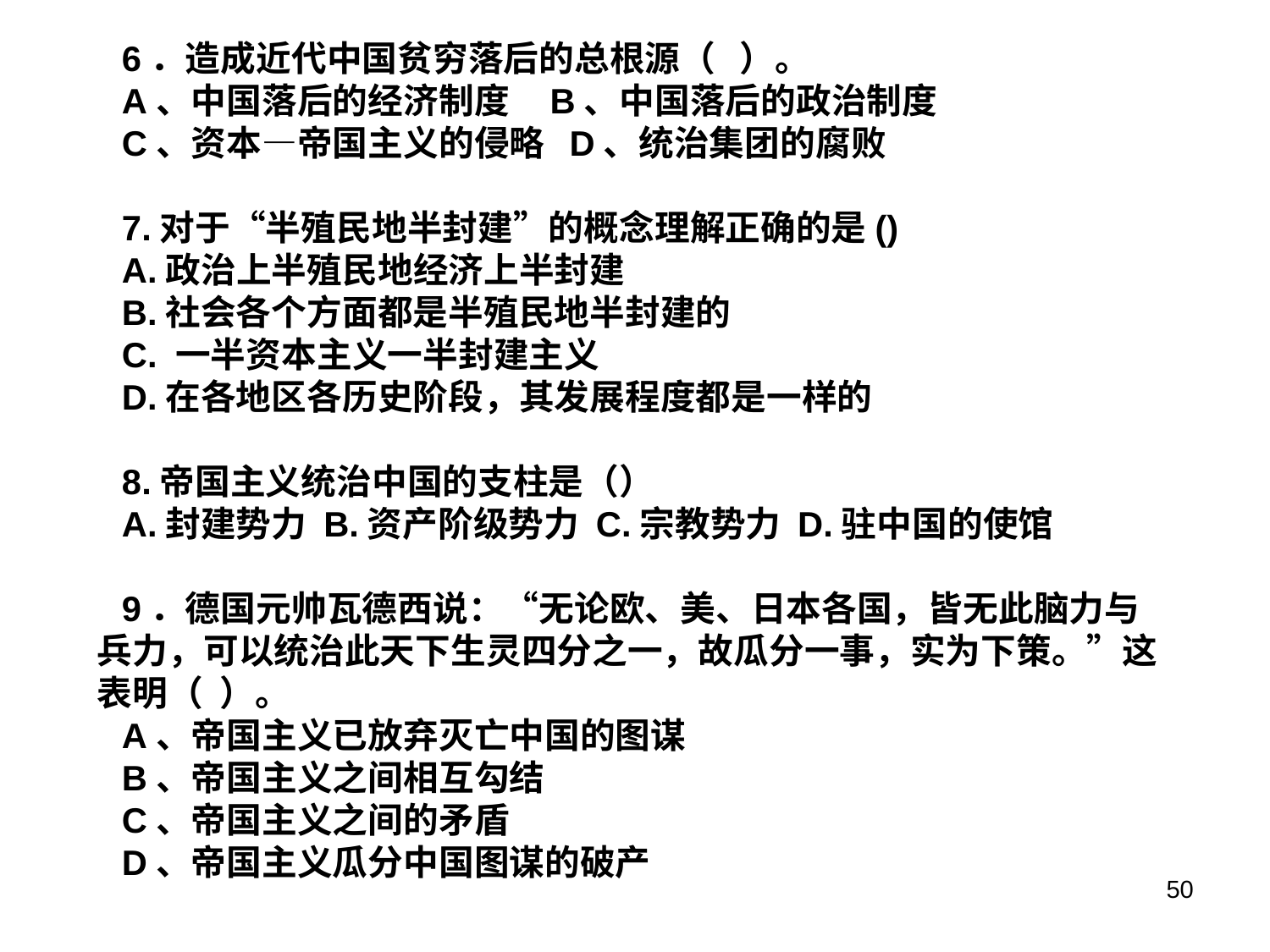

6．造成近代中国贫穷落后的总根源（   ）。
A、中国落后的经济制度    B、中国落后的政治制度
C、资本—帝国主义的侵略  D、统治集团的腐败

7.对于“半殖民地半封建”的概念理解正确的是()
A.政治上半殖民地经济上半封建
B.社会各个方面都是半殖民地半封建的
C. 一半资本主义一半封建主义
D.在各地区各历史阶段，其发展程度都是一样的

8.帝国主义统治中国的支柱是（）
A.封建势力 B.资产阶级势力 C.宗教势力 D.驻中国的使馆

9．德国元帅瓦德西说：“无论欧、美、日本各国，皆无此脑力与兵力，可以统治此天下生灵四分之一，故瓜分一事，实为下策。”这表明（  ）。
A、帝国主义已放弃灭亡中国的图谋
B、帝国主义之间相互勾结
C、帝国主义之间的矛盾
D、帝国主义瓜分中国图谋的破产
50